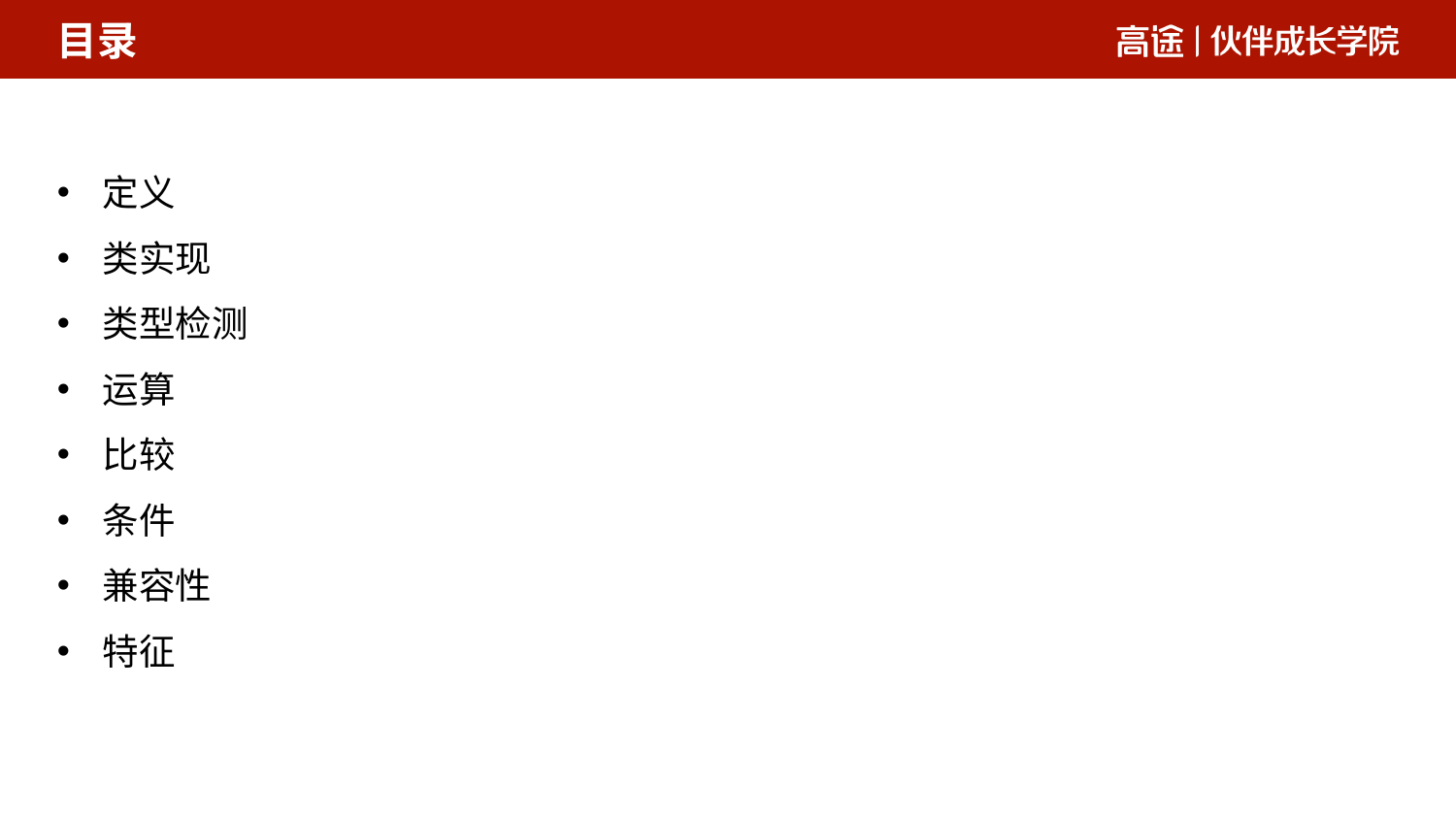

目录
定义
类实现
类型检测
运算
比较
条件
兼容性
特征